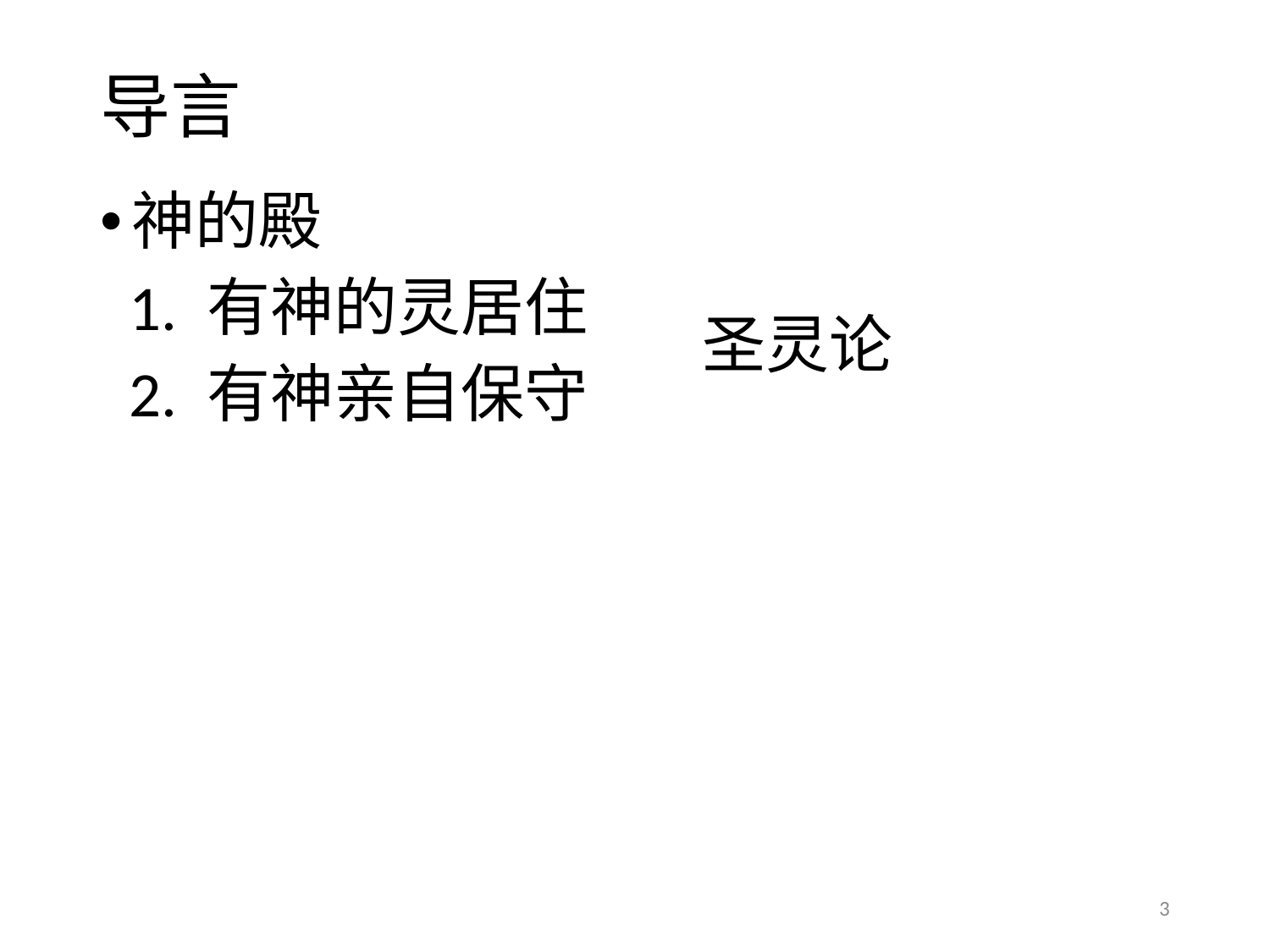

# 导言
神的殿
  1. 有神的灵居住
  2. 有神亲自保守
圣灵论
3